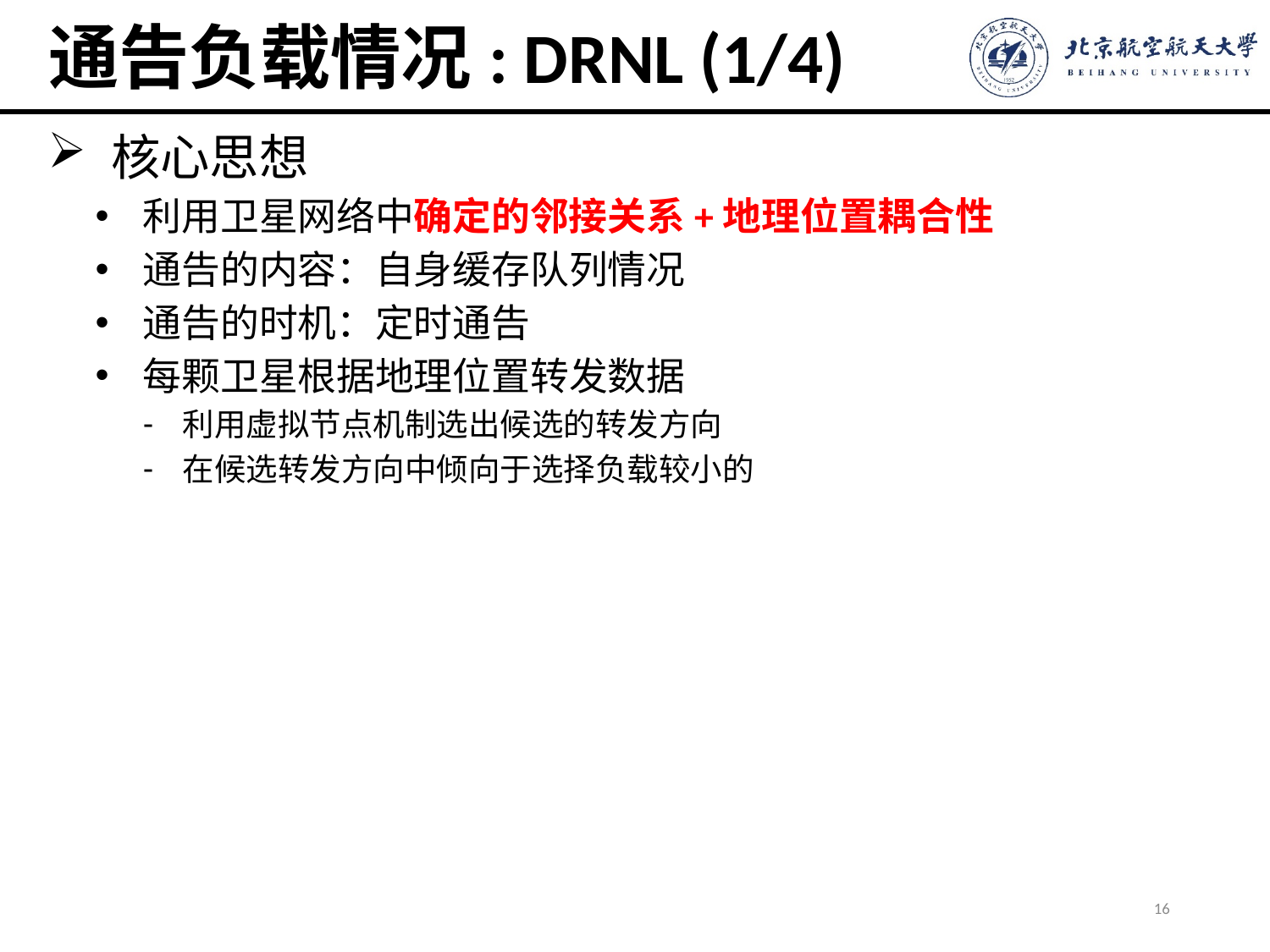

# 通告负载情况: DRNL (1/4)
核心思想
利用卫星网络中确定的邻接关系+地理位置耦合性
通告的内容：自身缓存队列情况
通告的时机：定时通告
每颗卫星根据地理位置转发数据
利用虚拟节点机制选出候选的转发方向
在候选转发方向中倾向于选择负载较小的

16